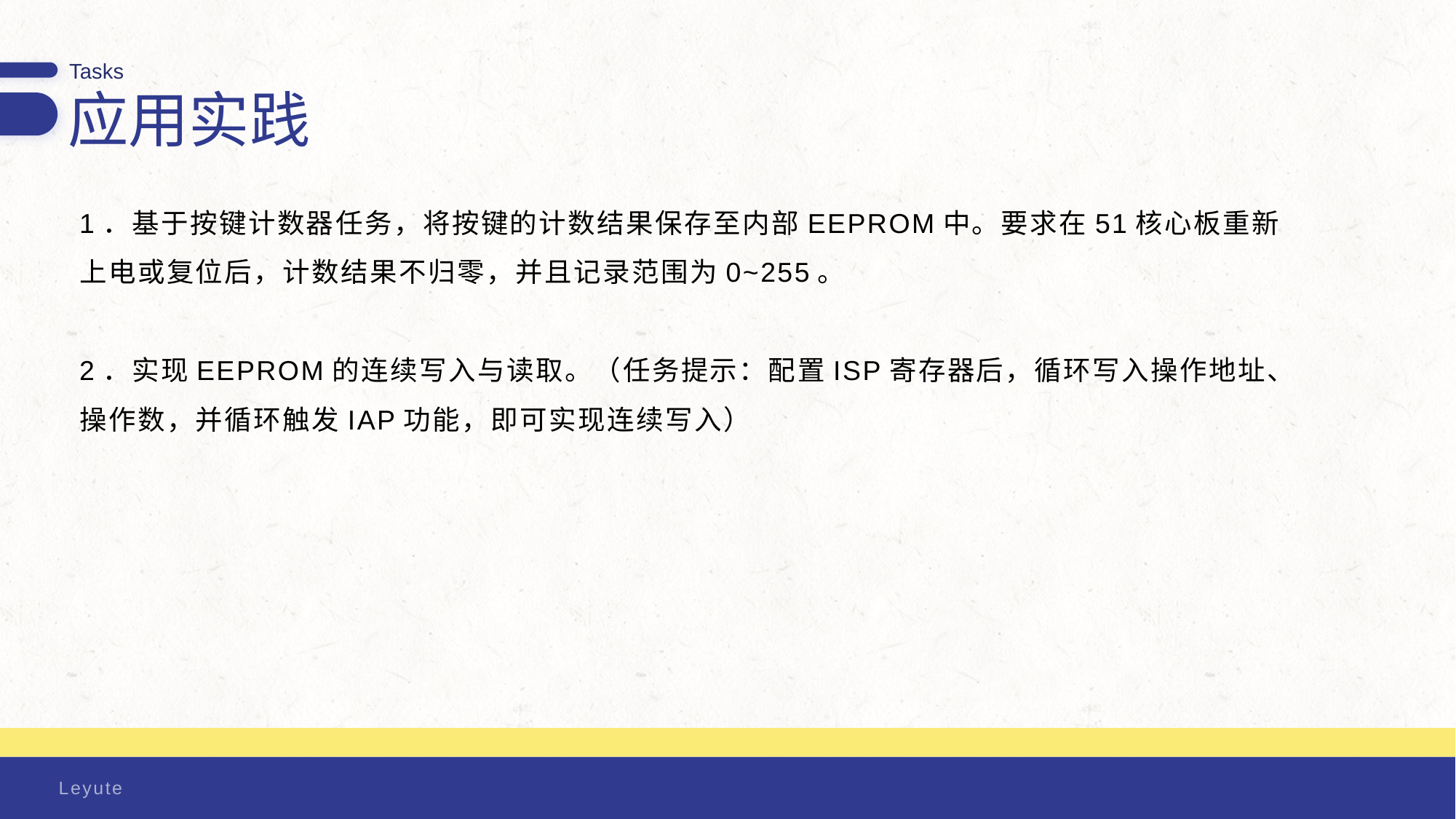

Tasks
应用实践
1．基于按键计数器任务，将按键的计数结果保存至内部EEPROM中。要求在51核心板重新上电或复位后，计数结果不归零，并且记录范围为0~255。

2．实现EEPROM的连续写入与读取。（任务提示：配置ISP寄存器后，循环写入操作地址、操作数，并循环触发IAP功能，即可实现连续写入）